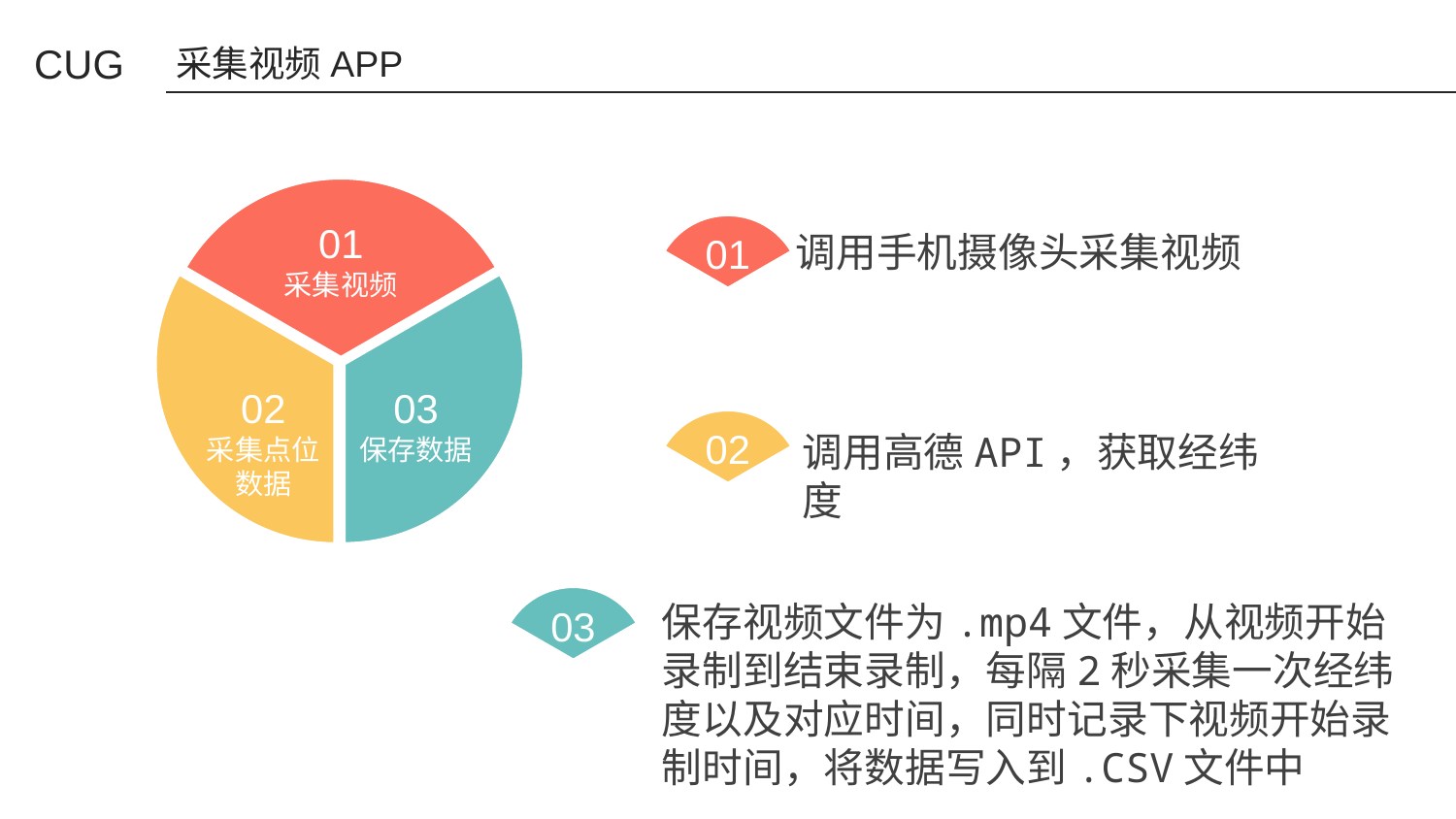

CUG
采集视频APP

01
采集视频

02
采集点位
数据

03
保存数据

01
调用手机摄像头采集视频

02
调用高德API，获取经纬度

03
保存视频文件为.mp4文件，从视频开始录制到结束录制，每隔2秒采集一次经纬度以及对应时间，同时记录下视频开始录制时间，将数据写入到.CSV文件中